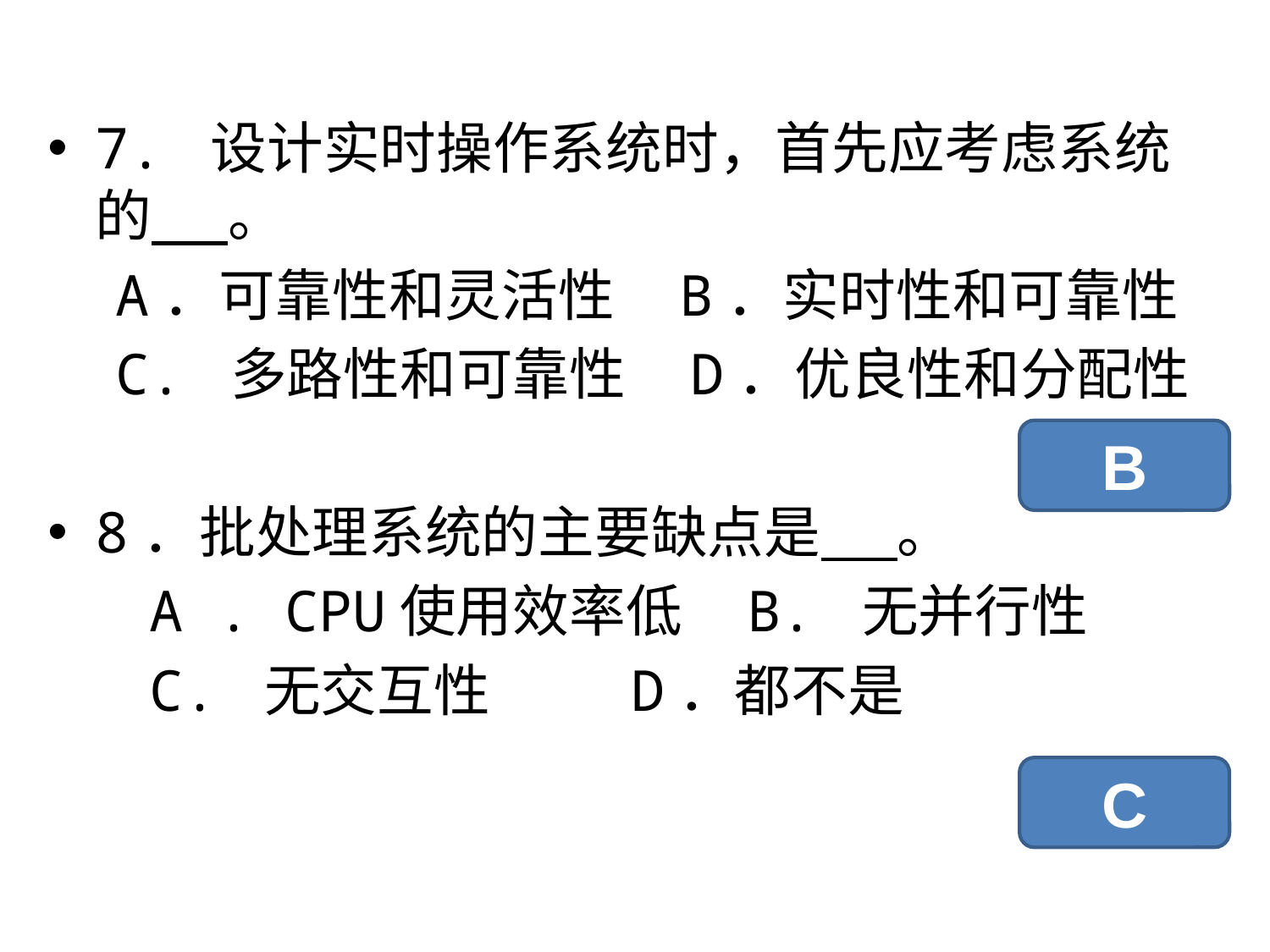

7. 设计实时操作系统时，首先应考虑系统的      。
  A．可靠性和灵活性    B．实时性和可靠性
  C. 多路性和可靠性    D．优良性和分配性

8．批处理系统的主要缺点是      。
   A . CPU使用效率低    B. 无并行性
   C. 无交互性          D．都不是
B
C